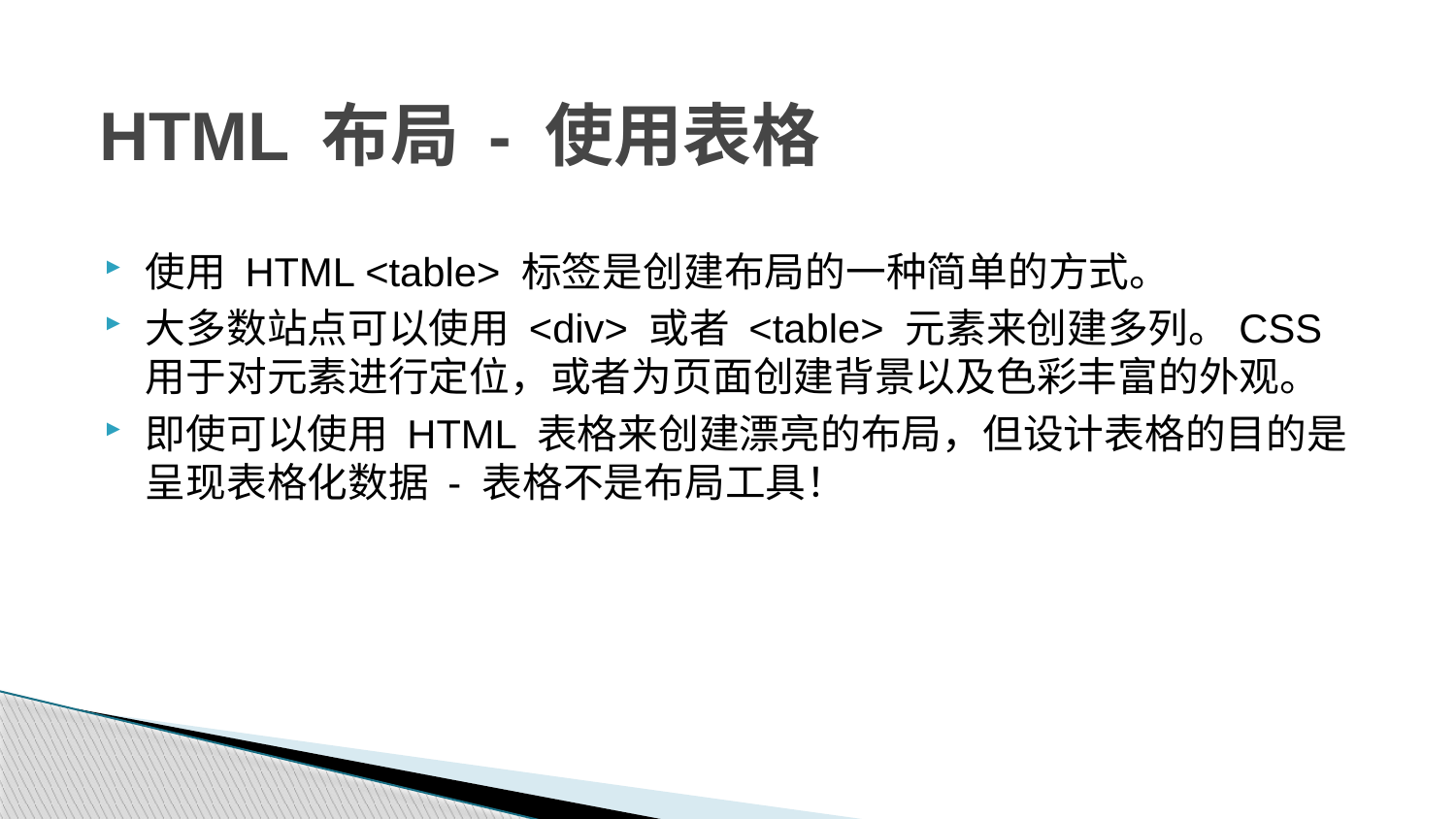

# HTML 布局 - 使用表格
使用 HTML <table> 标签是创建布局的一种简单的方式。
大多数站点可以使用 <div> 或者 <table> 元素来创建多列。CSS 用于对元素进行定位，或者为页面创建背景以及色彩丰富的外观。
即使可以使用 HTML 表格来创建漂亮的布局，但设计表格的目的是呈现表格化数据 - 表格不是布局工具！